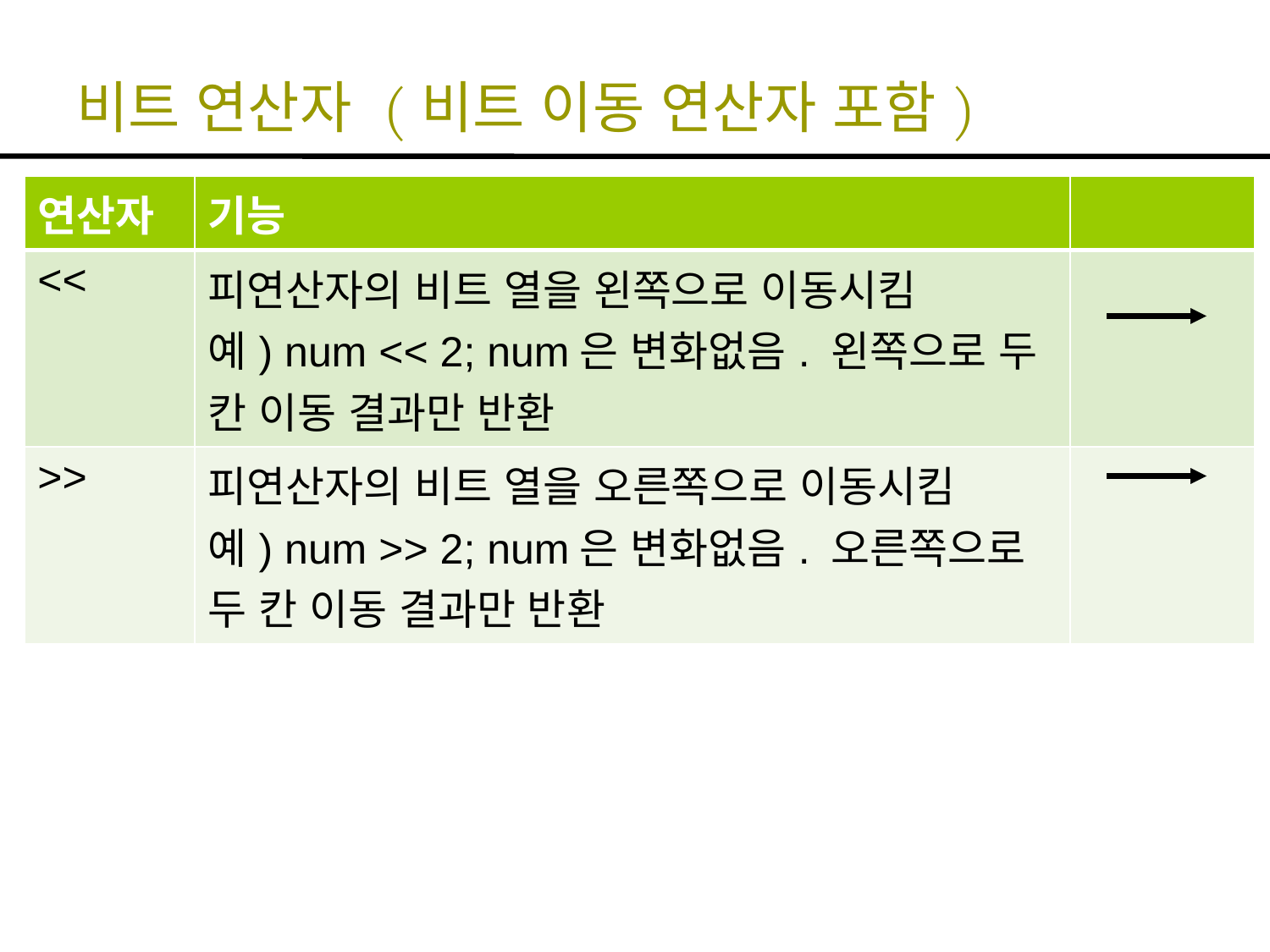

# 비트 연산자 (비트 이동 연산자 포함)
| 연산자 | 기능 |  |
| --- | --- | --- |
| << | 피연산자의 비트 열을 왼쪽으로 이동시킴 예) num << 2; num은 변화없음. 왼쪽으로 두 칸 이동 결과만 반환 |  |
| >> | 피연산자의 비트 열을 오른쪽으로 이동시킴 예) num >> 2; num은 변화없음. 오른쪽으로 두 칸 이동 결과만 반환 |  |